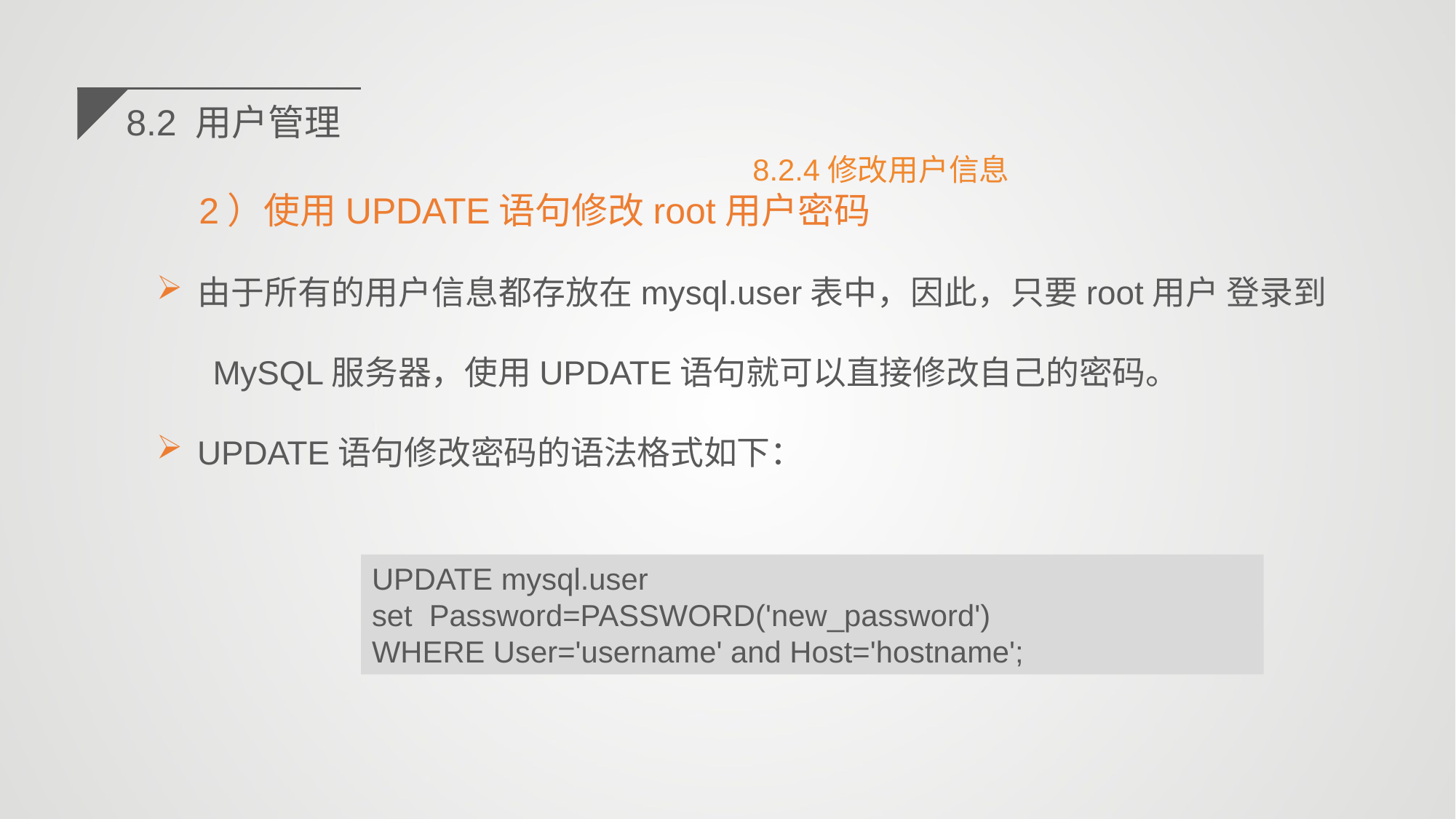

8.2 用户管理

2）使用UPDATE语句修改root用户密码
由于所有的用户信息都存放在mysql.user表中，因此，只要root用户 登录到  MySQL服务器，使用UPDATE语句就可以直接修改自己的密码。
UPDATE语句修改密码的语法格式如下：
8.2.4修改用户信息
UPDATE mysql.user
set  Password=PASSWORD('new_password')
WHERE User='username' and Host='hostname';